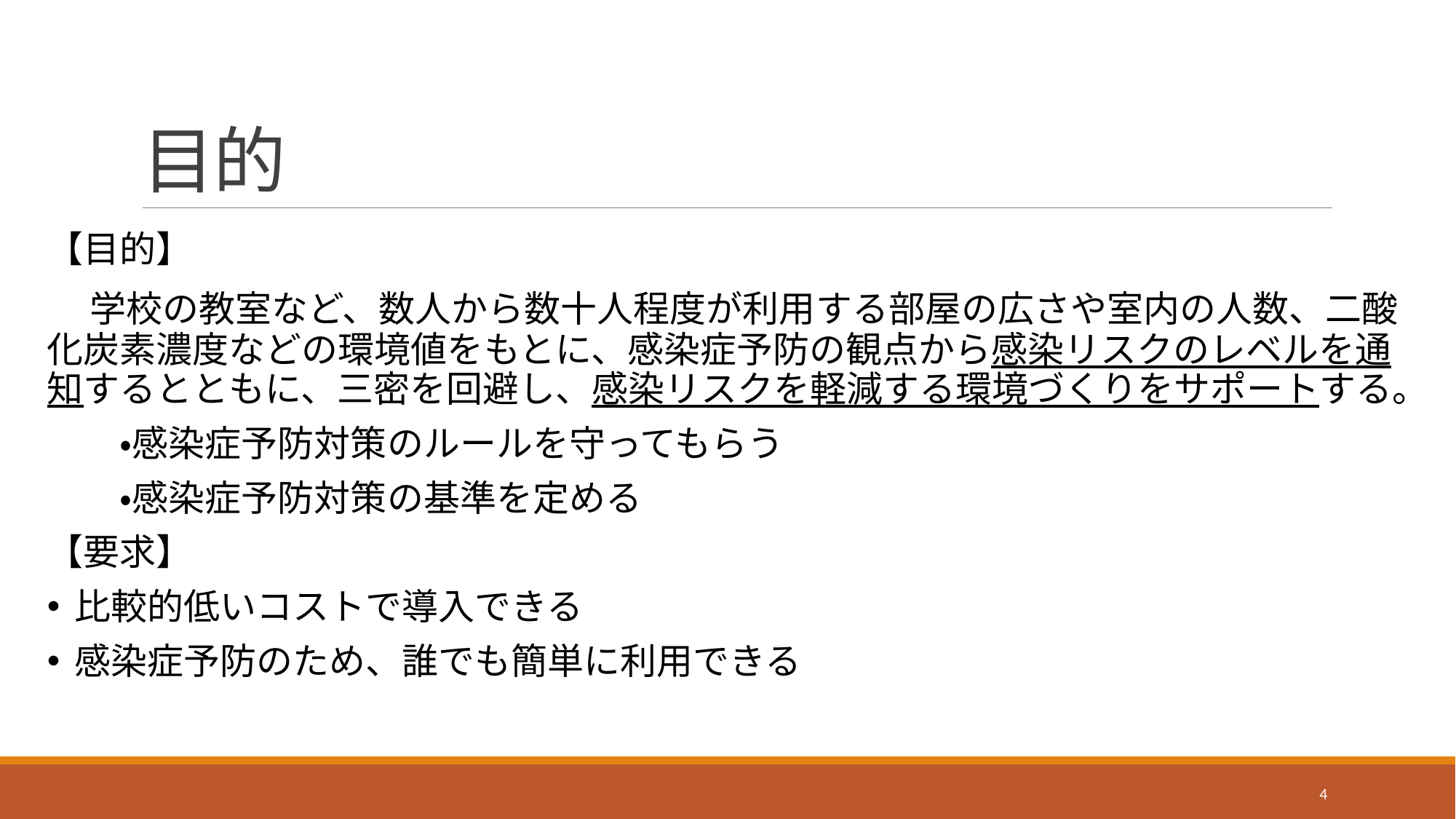

# 目的
【目的】
　学校の教室など、数人から数十人程度が利用する部屋の広さや室内の人数、二酸化炭素濃度などの環境値をもとに、感染症予防の観点から感染リスクのレベルを通知するとともに、三密を回避し、感染リスクを軽減する環境づくりをサポートする。
　　・感染症予防対策のルールを守ってもらう
　　・感染症予防対策の基準を定める
【要求】
比較的低いコストで導入できる
感染症予防のため、誰でも簡単に利用できる
4